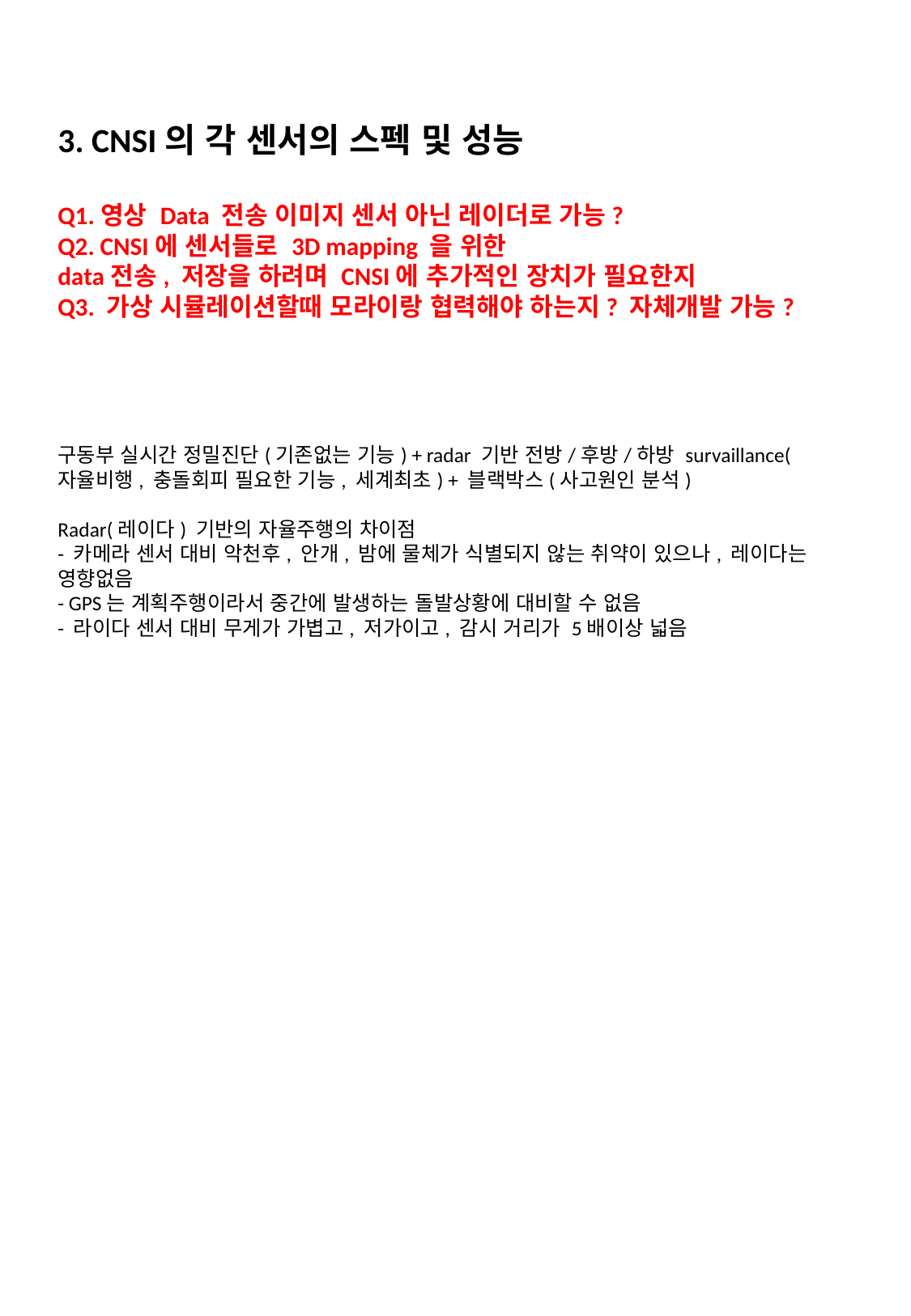

# 3. CNSI의 각 센서의 스펙 및 성능 Q1.영상 Data 전송 이미지 센서 아닌 레이더로 가능? Q2. CNSI에 센서들로 3D mapping 을 위한 data전송, 저장을 하려며 CNSI에 추가적인 장치가 필요한지 Q3. 가상 시뮬레이션할때 모라이랑 협력해야 하는지? 자체개발 가능? 구동부 실시간 정밀진단(기존없는 기능) + radar 기반 전방/후방/하방 survaillance(자율비행, 충돌회피 필요한 기능, 세계최초) + 블랙박스(사고원인 분석)

Radar(레이다) 기반의 자율주행의 차이점
- 카메라 센서 대비 악천후, 안개, 밤에 물체가 식별되지 않는 취약이 있으나, 레이다는 영향없음
- GPS는 계획주행이라서 중간에 발생하는 돌발상황에 대비할 수 없음
- 라이다 센서 대비 무게가 가볍고, 저가이고, 감시 거리가 5배이상 넓음